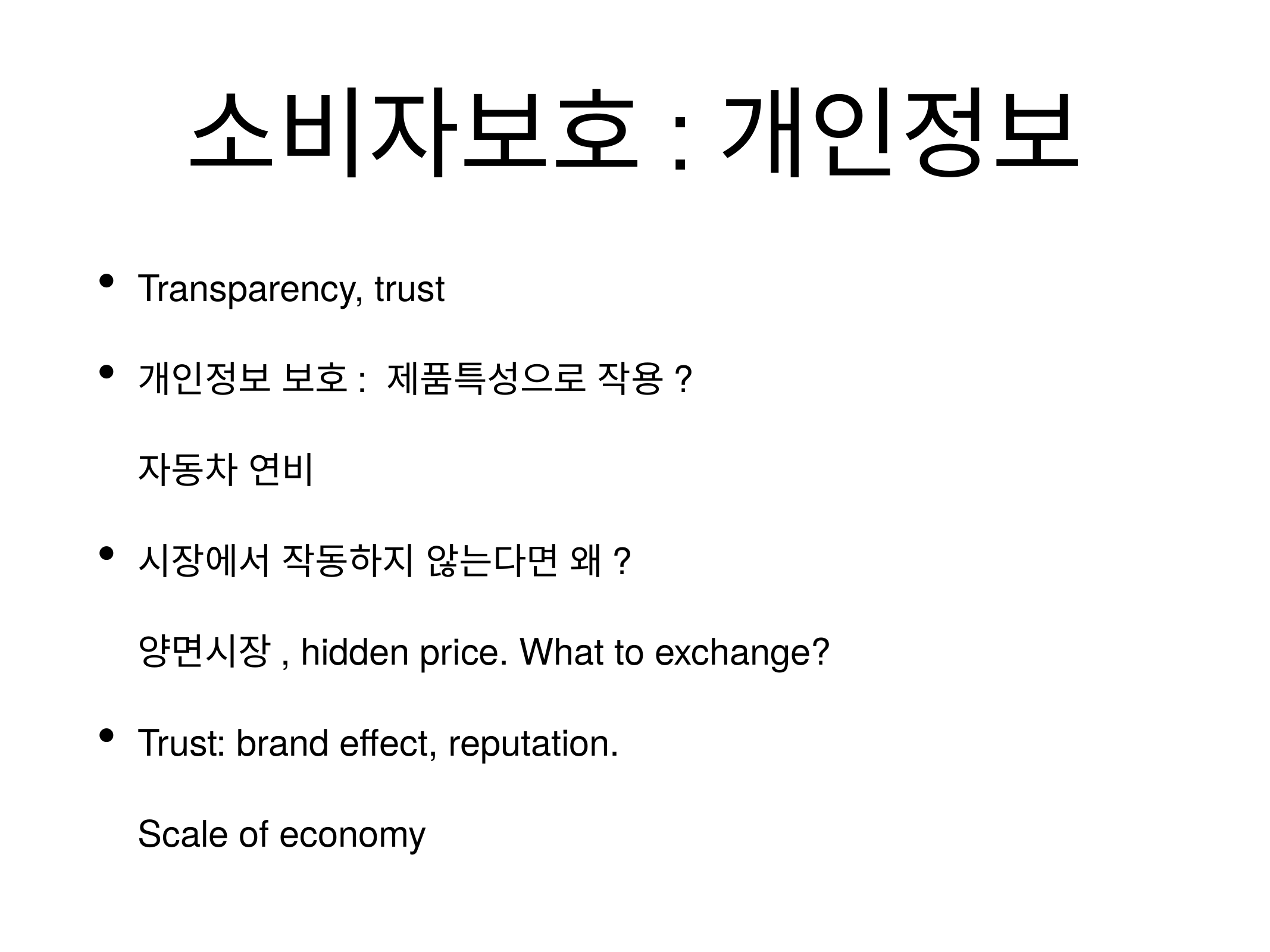

# 소비자보호:개인정보
Transparency, trust
개인정보 보호: 제품특성으로 작용?
자동차 연비
시장에서 작동하지 않는다면 왜?
양면시장, hidden price. What to exchange?
Trust: brand effect, reputation.
Scale of economy